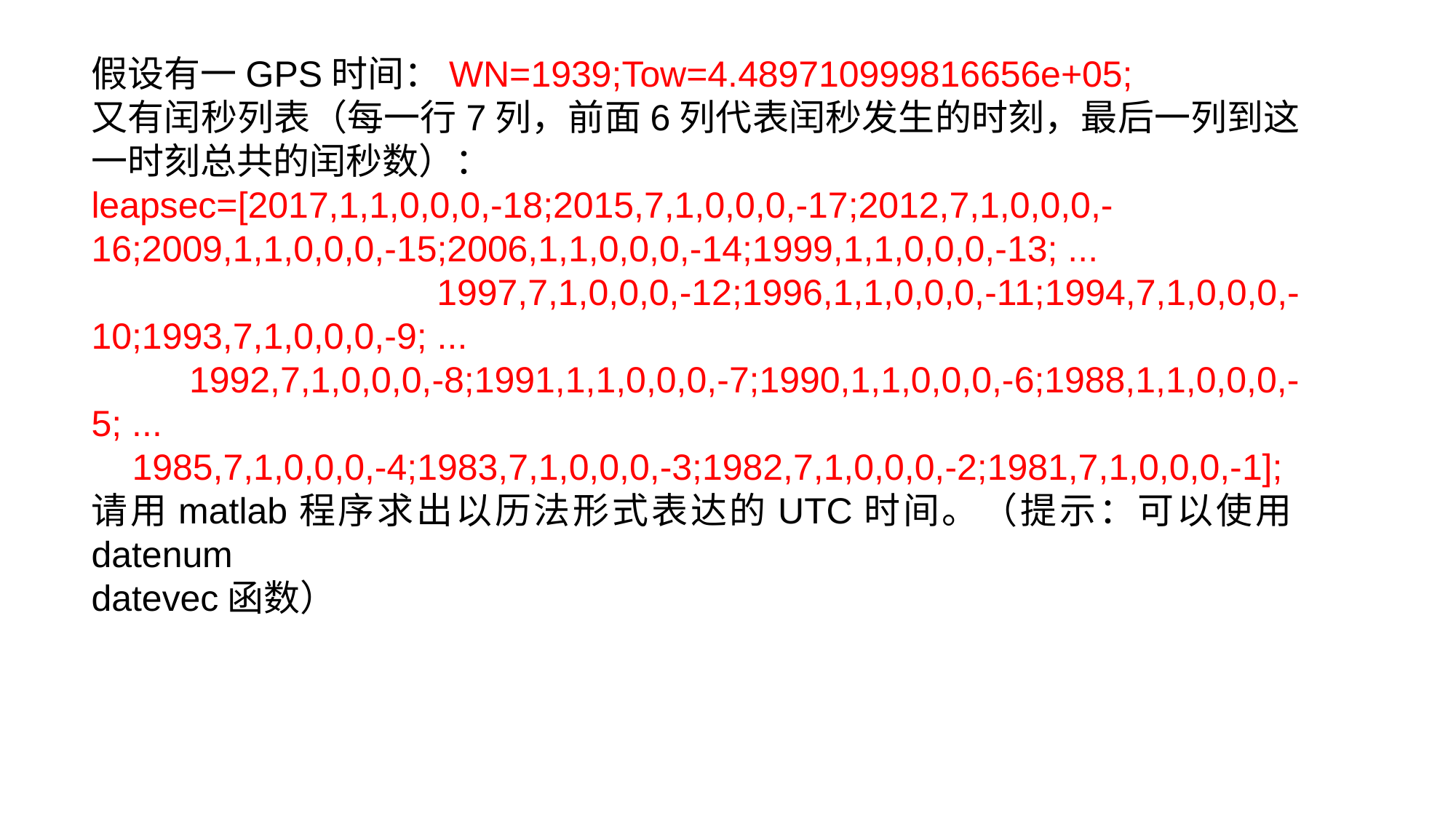

假设有一GPS时间：WN=1939;Tow=4.489710999816656e+05;
又有闰秒列表（每一行7列，前面6列代表闰秒发生的时刻，最后一列到这一时刻总共的闰秒数）：
leapsec=[2017,1,1,0,0,0,-18;2015,7,1,0,0,0,-17;2012,7,1,0,0,0,-16;2009,1,1,0,0,0,-15;2006,1,1,0,0,0,-14;1999,1,1,0,0,0,-13; ...
    1997,7,1,0,0,0,-12;1996,1,1,0,0,0,-11;1994,7,1,0,0,0,-10;1993,7,1,0,0,0,-9; ...
    1992,7,1,0,0,0,-8;1991,1,1,0,0,0,-7;1990,1,1,0,0,0,-6;1988,1,1,0,0,0,-5; ...
    1985,7,1,0,0,0,-4;1983,7,1,0,0,0,-3;1982,7,1,0,0,0,-2;1981,7,1,0,0,0,-1];
请用matlab程序求出以历法形式表达的UTC时间。（提示：可以使用datenum
datevec函数）